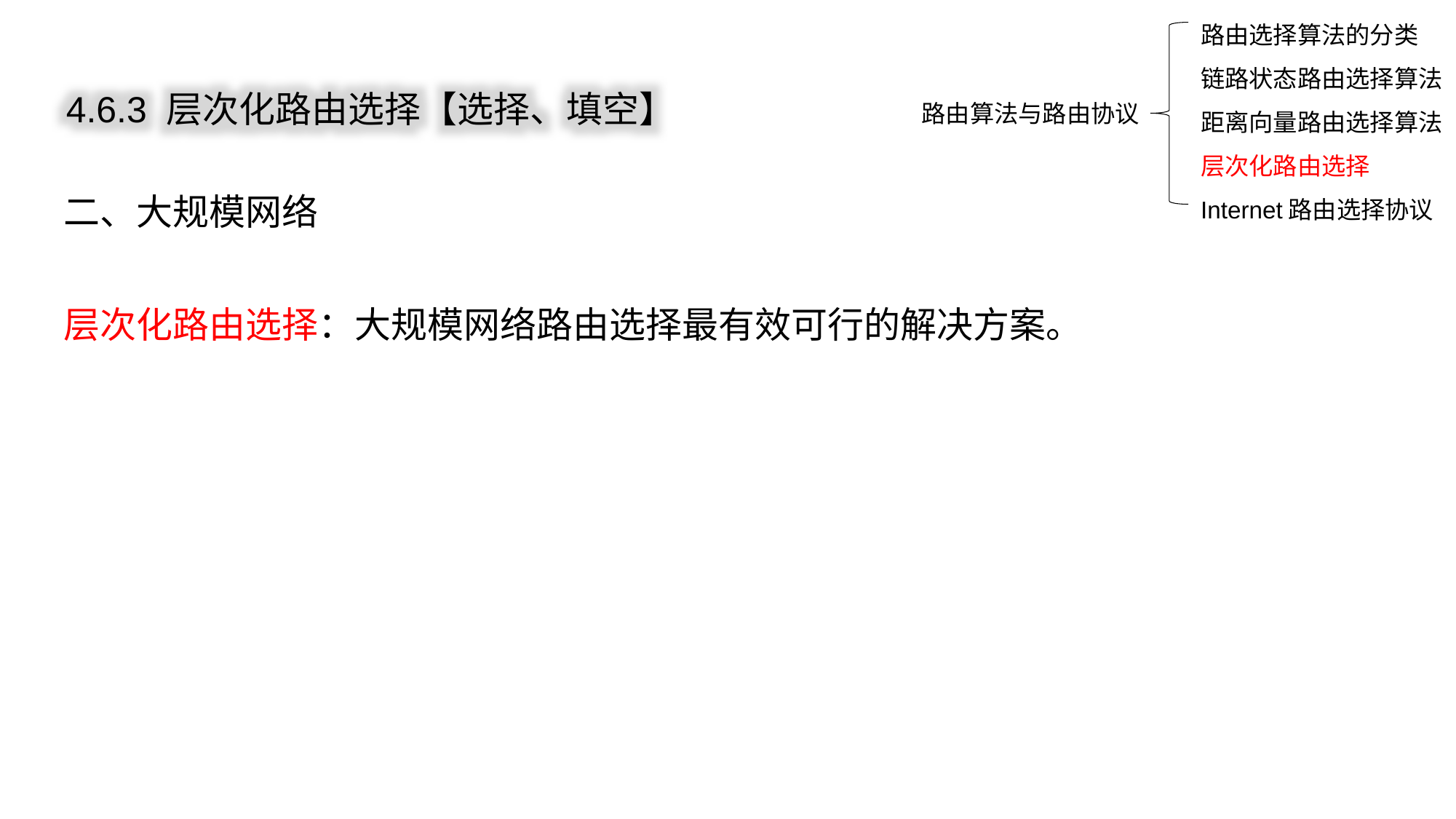

路由选择算法的分类
链路状态路由选择算法
距离向量路由选择算法
层次化路由选择
Internet路由选择协议

4.6.3 层次化路由选择【选择、填空】
路由算法与路由协议
二、大规模网络
层次化路由选择：大规模网络路由选择最有效可行的解决方案。